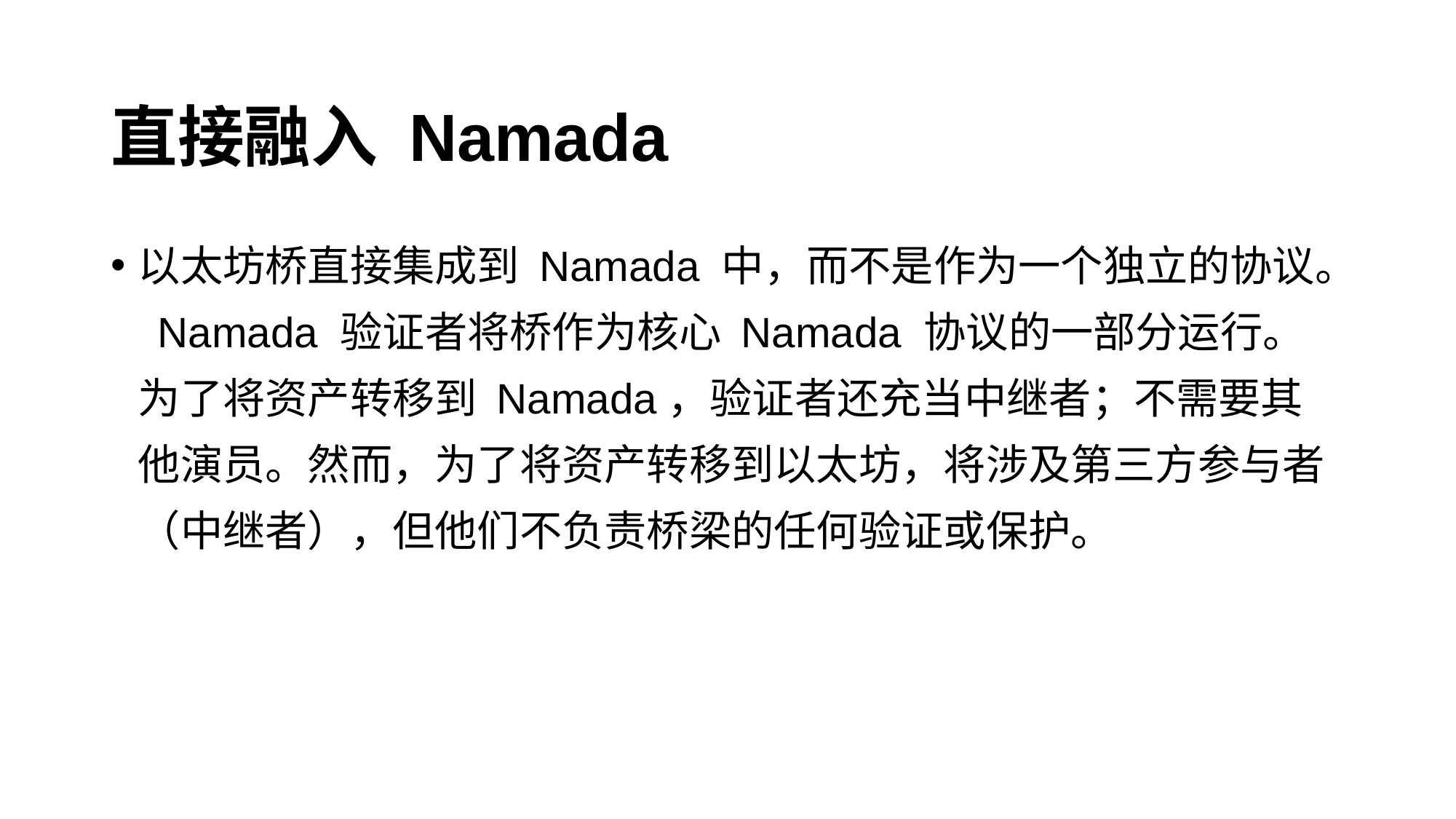

# 直接融入 Namada
以太坊桥直接集成到 Namada 中，而不是作为一个独立的协议。 Namada 验证者将桥作为核心 Namada 协议的一部分运行。为了将资产转移到 Namada，验证者还充当中继者；不需要其他演员。然而，为了将资产转移到以太坊，将涉及第三方参与者（中继者），但他们不负责桥梁的任何验证或保护。